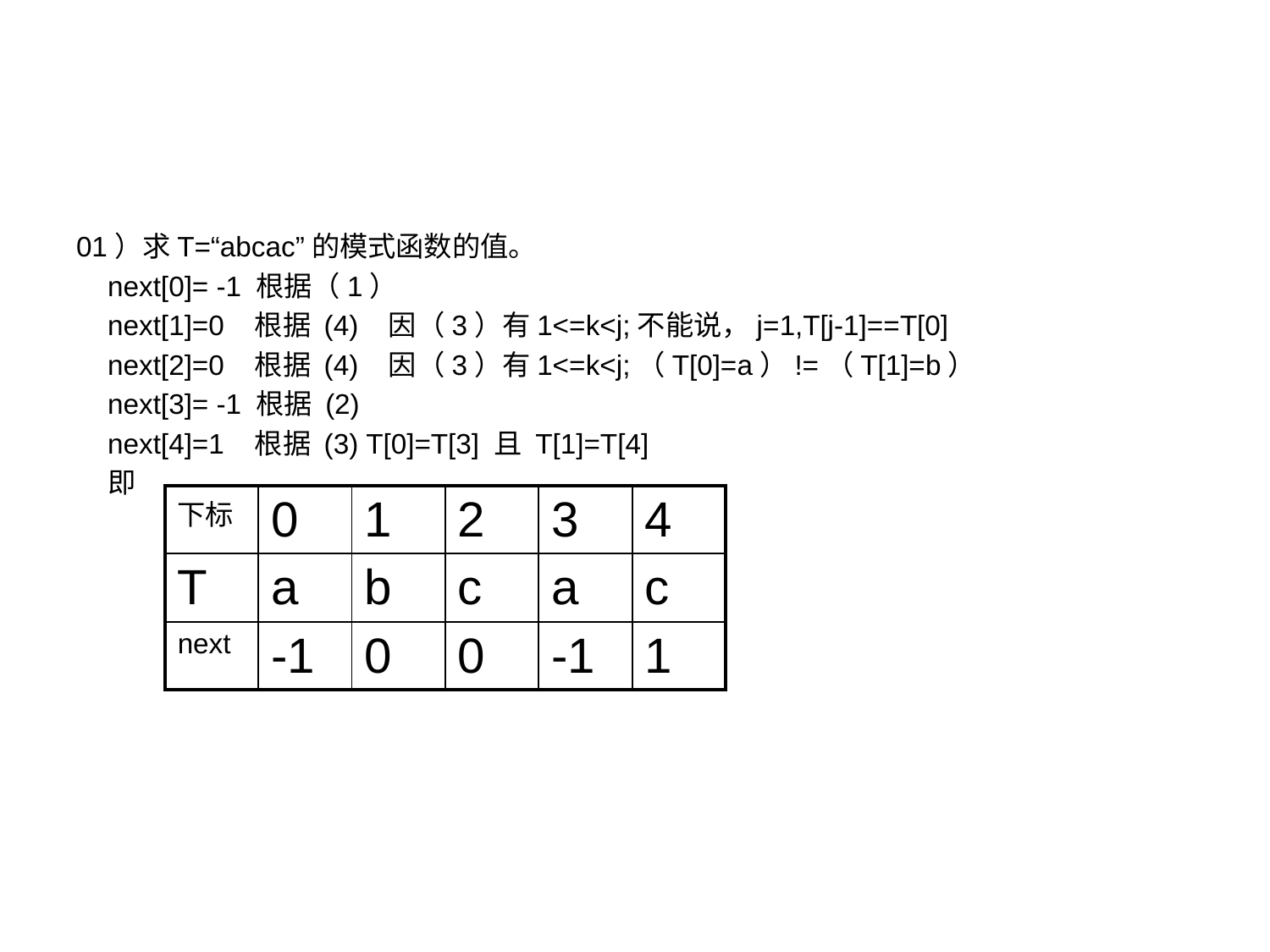

#
01）求T=“abcac”的模式函数的值。
    next[0]= -1 根据（1）
    next[1]=0   根据 (4)   因（3）有1<=k<j;不能说，j=1,T[j-1]==T[0]
    next[2]=0   根据 (4)   因（3）有1<=k<j;（T[0]=a）!=（T[1]=b）
    next[3]= -1 根据 (2)
    next[4]=1   根据 (3) T[0]=T[3] 且 T[1]=T[4]
    即
| 下标 | 0 | 1 | 2 | 3 | 4 |
| --- | --- | --- | --- | --- | --- |
| T | a | b | c | a | c |
| next | -1 | 0 | 0 | -1 | 1 |